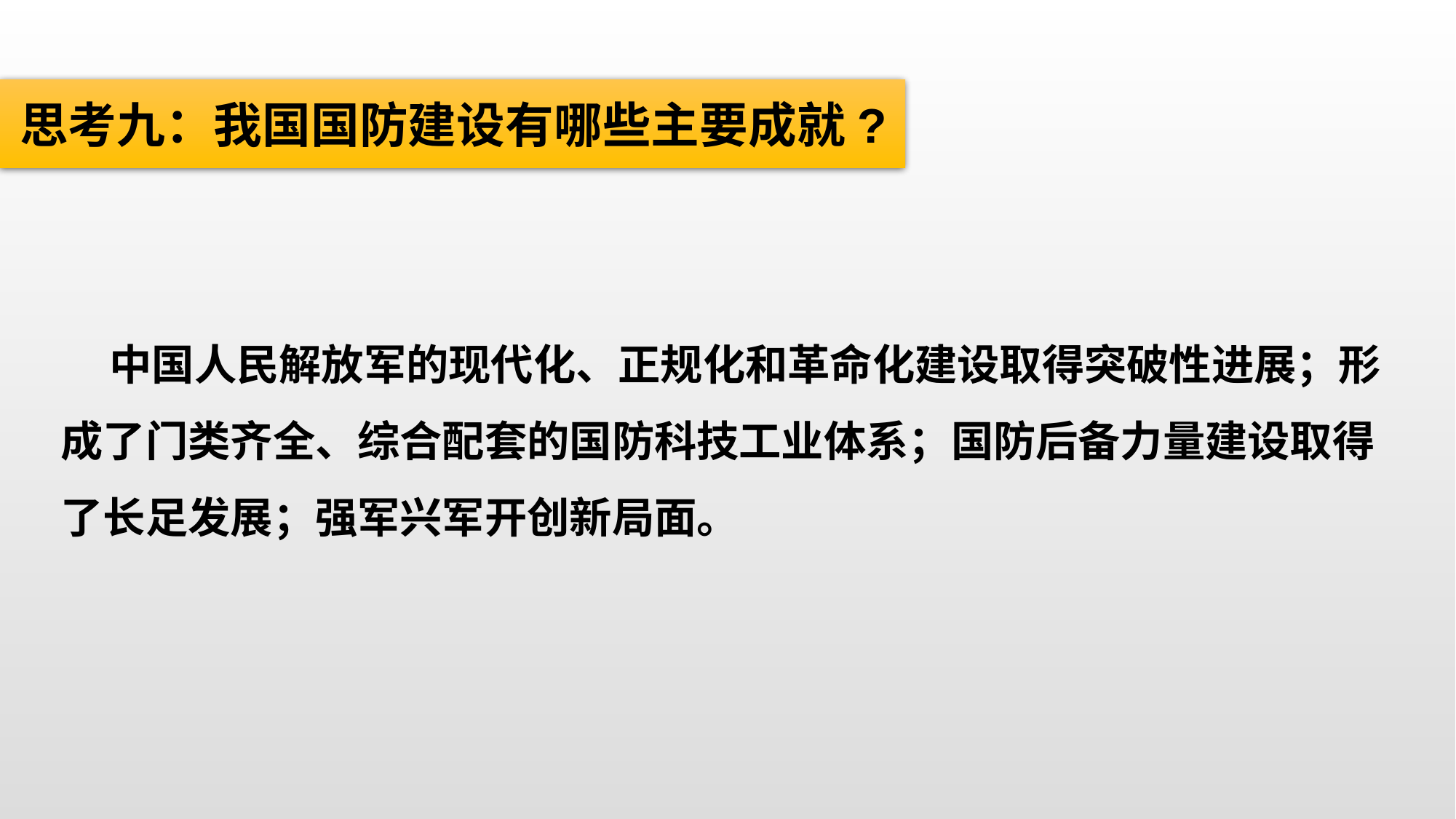

思考九：我国国防建设有哪些主要成就?
    中国人民解放军的现代化、正规化和革命化建设取得突破性进展；形成了门类齐全、综合配套的国防科技工业体系；国防后备力量建设取得了长足发展；强军兴军开创新局面。